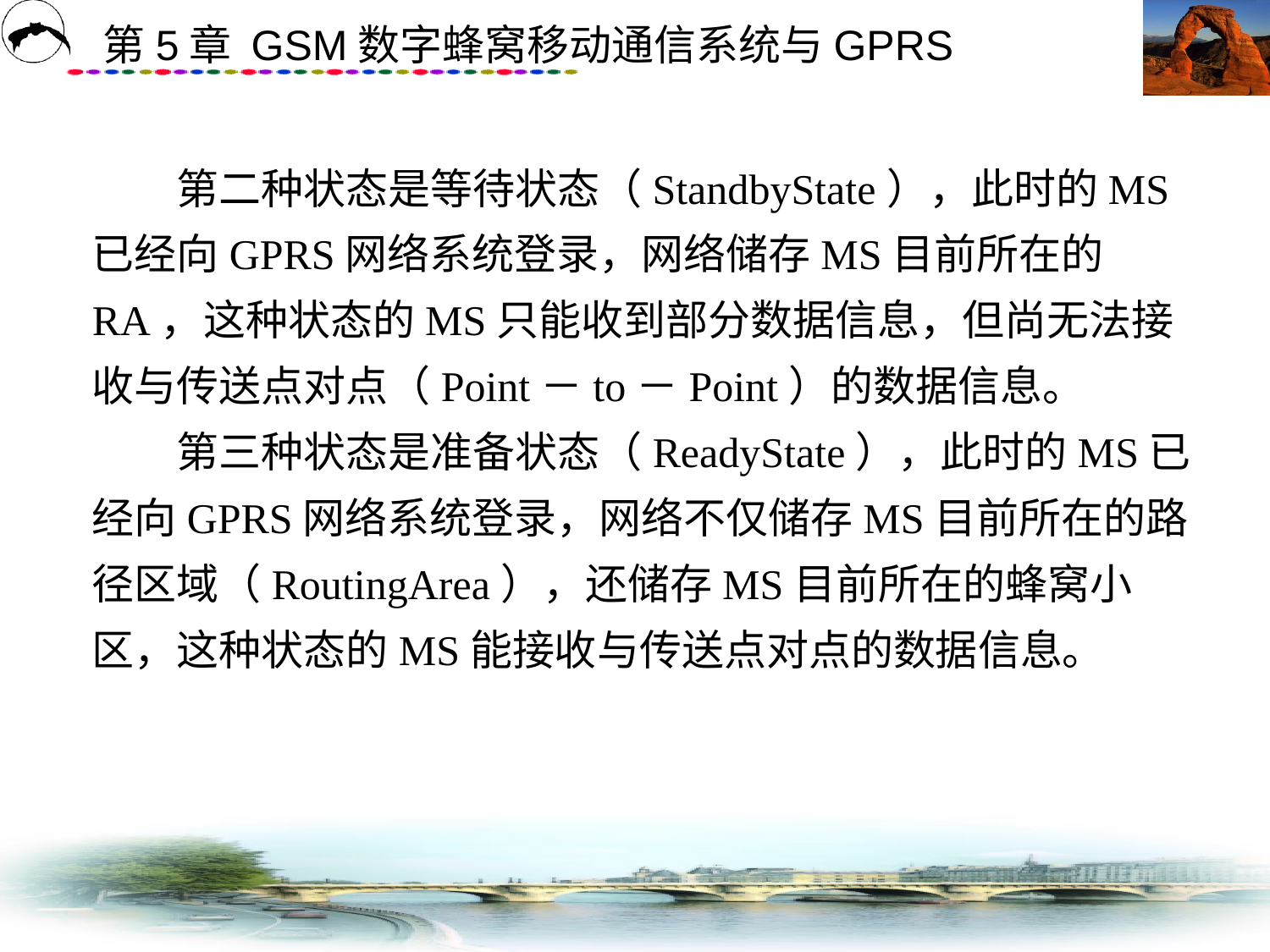

# 第二种状态是等待状态（StandbyState），此时的MS已经向GPRS网络系统登录，网络储存MS目前所在的RA，这种状态的MS只能收到部分数据信息，但尚无法接收与传送点对点（Point－to－Point）的数据信息。 　　第三种状态是准备状态（ReadyState），此时的MS已经向GPRS网络系统登录，网络不仅储存MS目前所在的路径区域（RoutingArea），还储存MS目前所在的蜂窝小区，这种状态的MS能接收与传送点对点的数据信息。